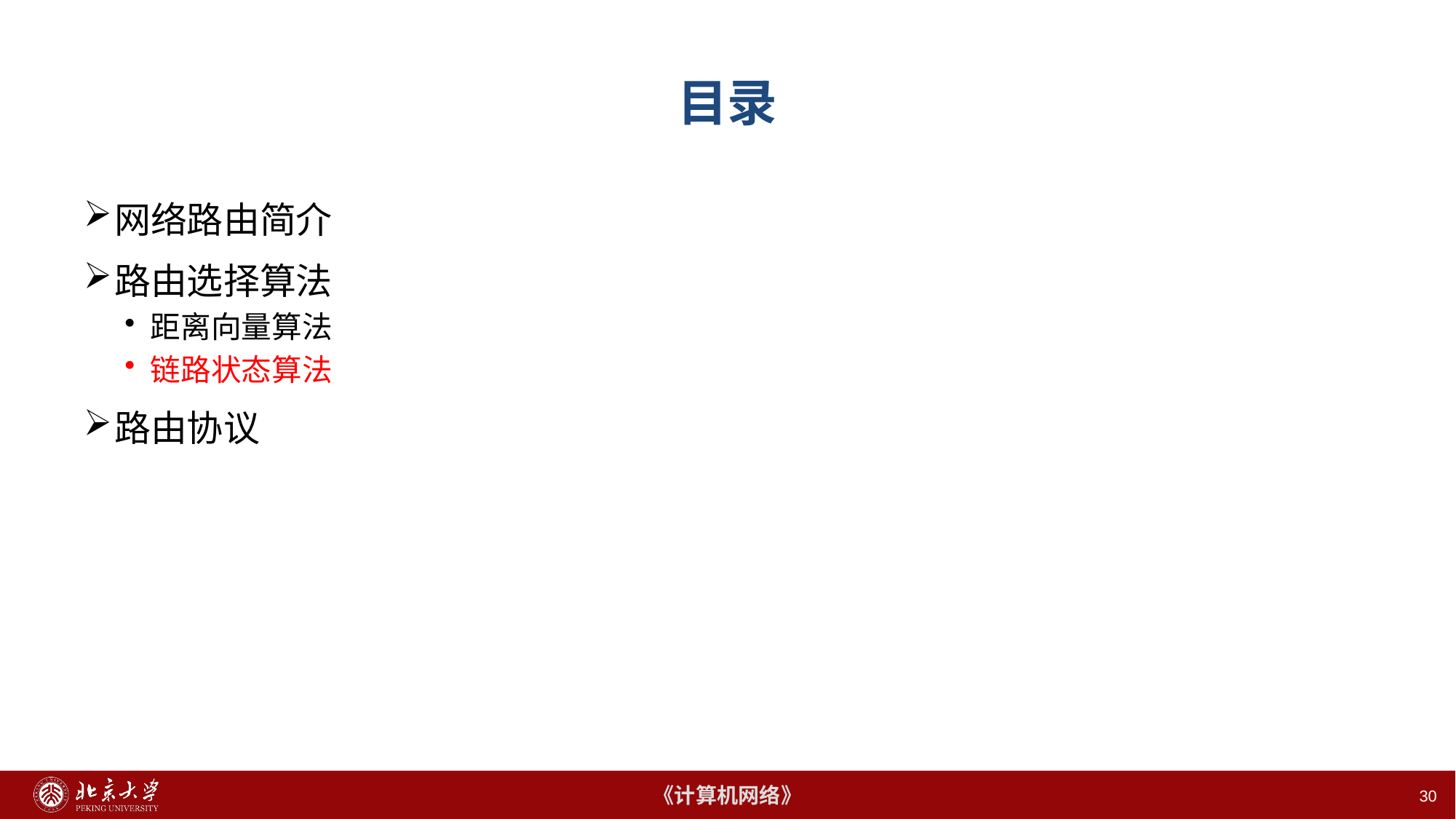

# 目录
网络路由简介
路由选择算法
距离向量算法
链路状态算法
路由协议

30